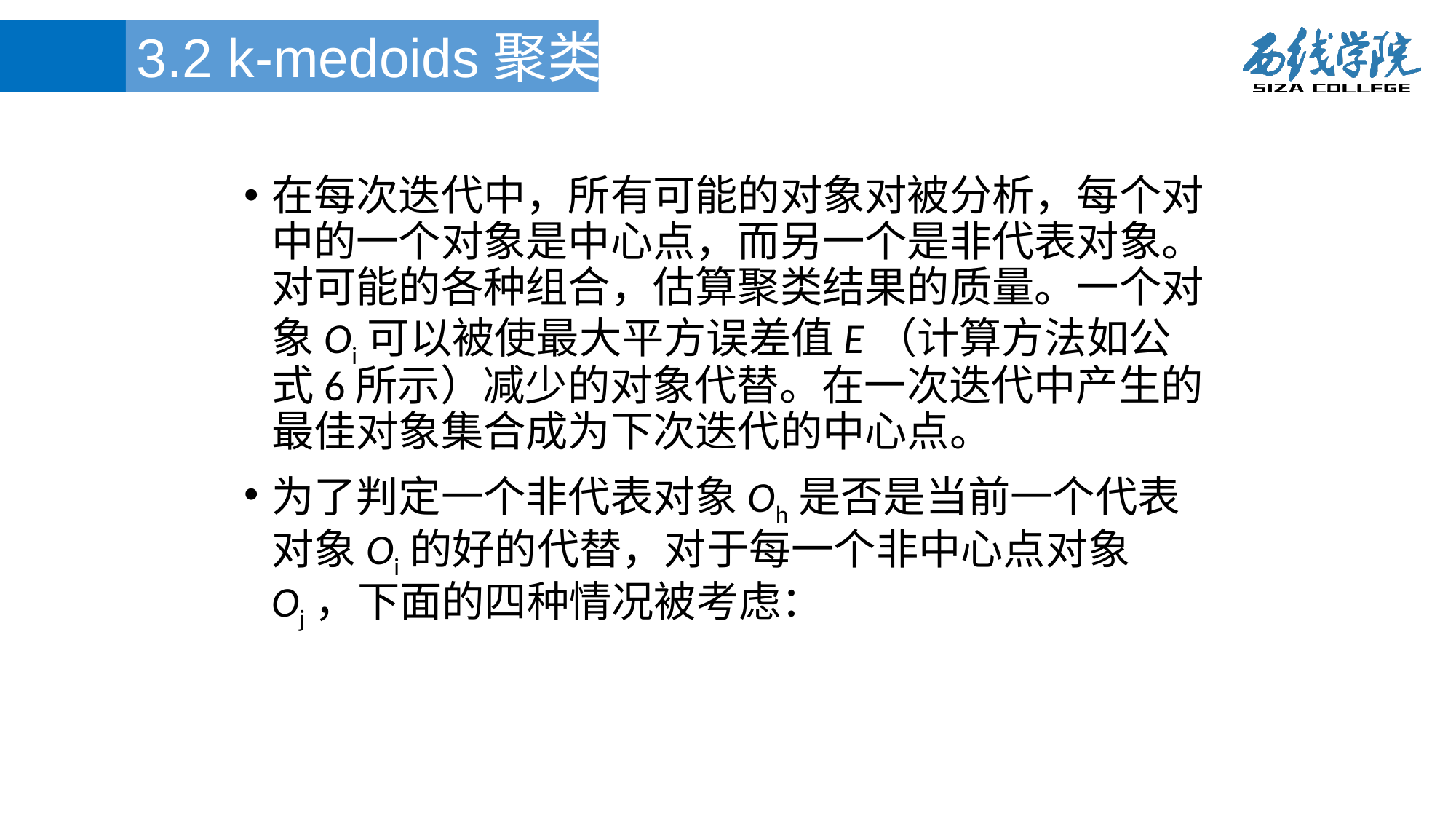

3.2 k-medoids聚类方法

在每次迭代中，所有可能的对象对被分析，每个对中的一个对象是中心点，而另一个是非代表对象。对可能的各种组合，估算聚类结果的质量。一个对象Oi可以被使最大平方误差值E（计算方法如公式6所示）减少的对象代替。在一次迭代中产生的最佳对象集合成为下次迭代的中心点。
为了判定一个非代表对象Oh是否是当前一个代表对象Oi的好的代替，对于每一个非中心点对象Oj，下面的四种情况被考虑：